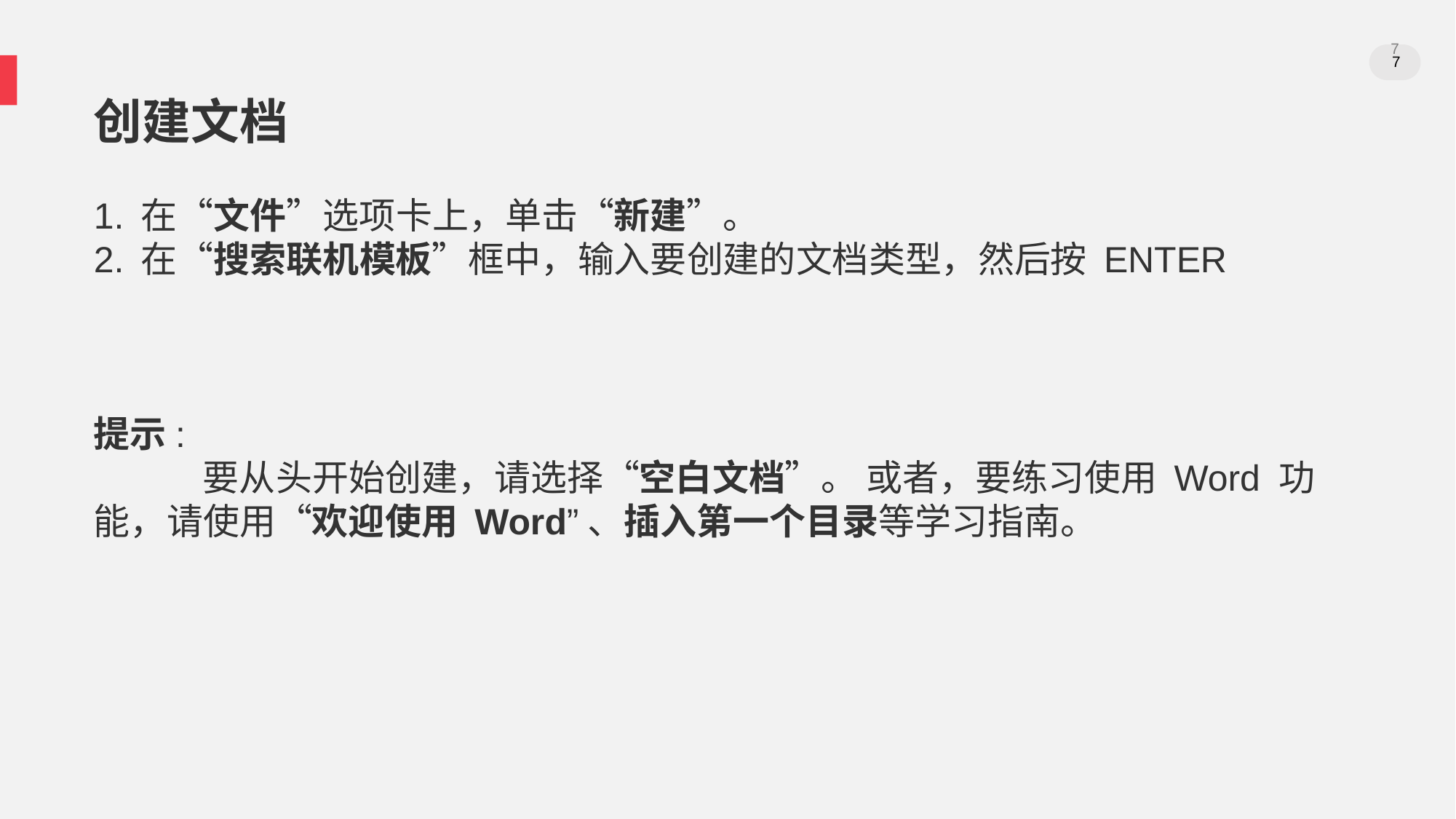

。

7
7

创建文档

 在“文件”选项卡上，单击“新建”。
 在“搜索联机模板”框中，输入要创建的文档类型，然后按 ENTER

提示:
	要从头开始创建，请选择“空白文档”。 或者，要练习使用 Word 功能，请使用“欢迎使用 Word”、插入第一个目录等学习指南。